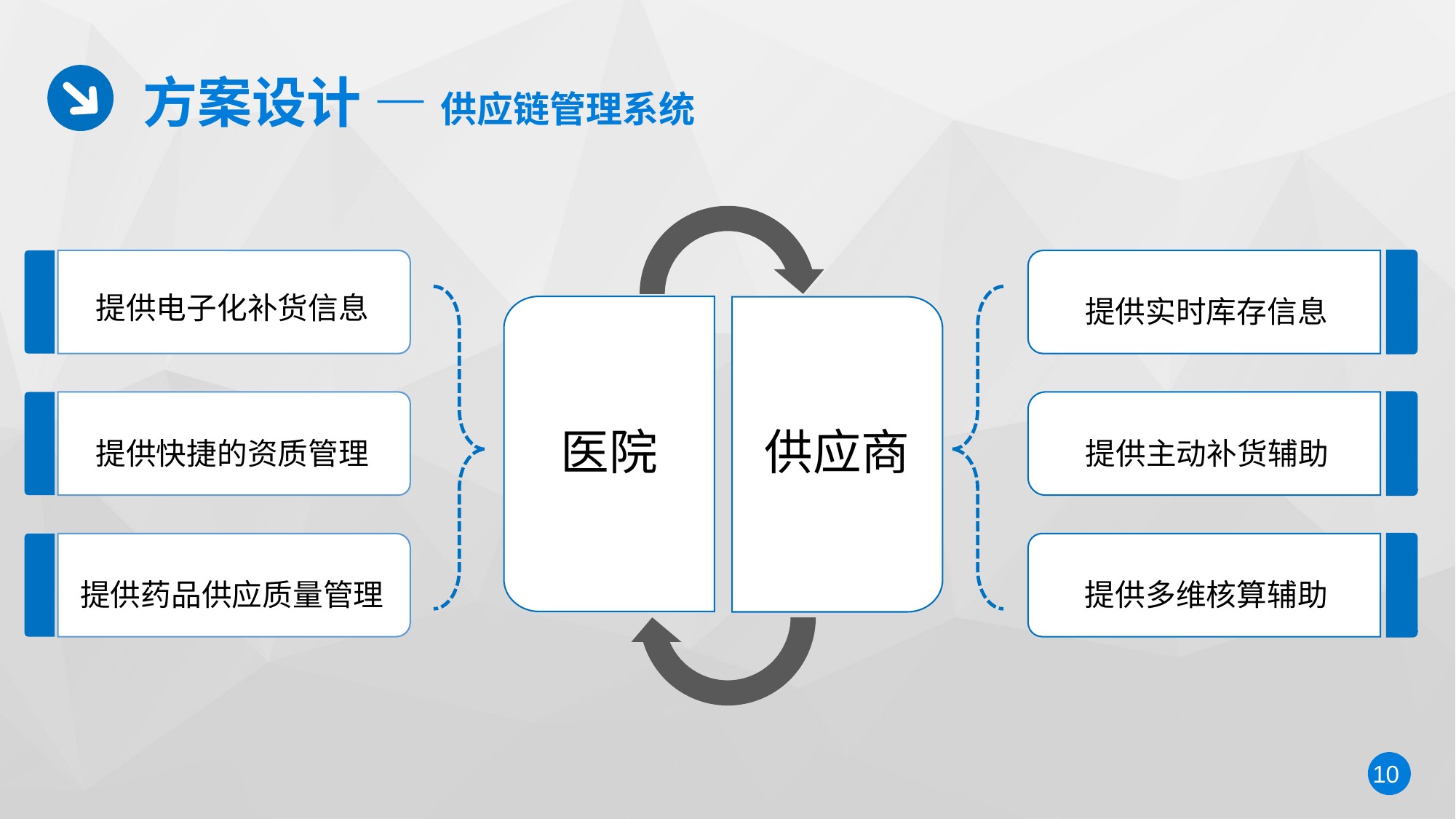

方案设计 — 供应链管理系统
提供电子化补货信息
提供实时库存信息

提供快捷的资质管理
提供主动补货辅助

医院
供应商
提供药品供应质量管理
提供多维核算辅助